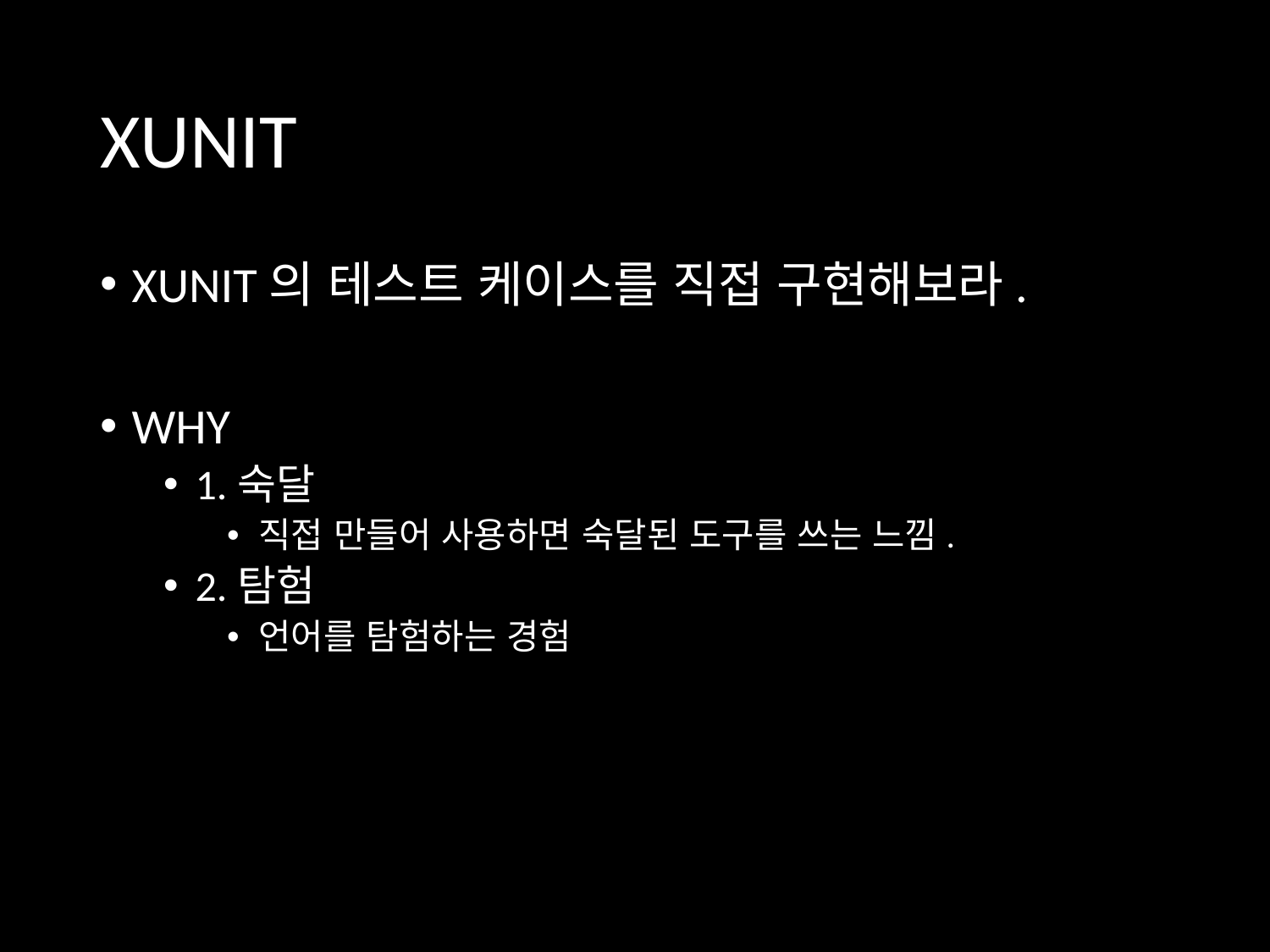

# XUNIT
XUNIT의 테스트 케이스를 직접 구현해보라.

WHY
1.숙달
직접 만들어 사용하면 숙달된 도구를 쓰는 느낌.
2.탐험
언어를 탐험하는 경험